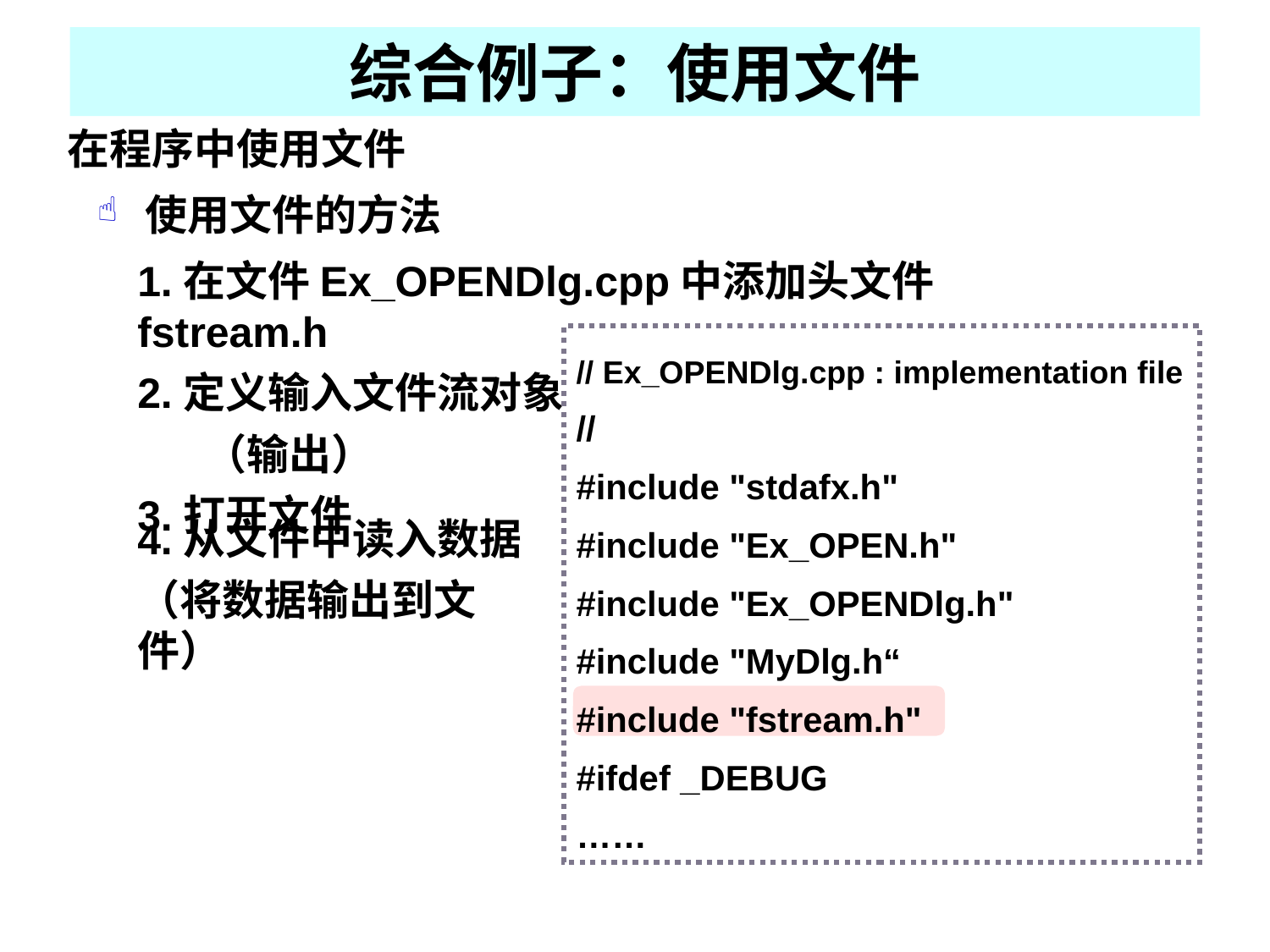

综合例子：使用文件
在程序中使用文件
使用文件的方法
1.在文件Ex_OPENDlg.cpp中添加头文件  fstream.h
2.定义输入文件流对象
      （输出）
3.打开文件
// Ex_OPENDlg.cpp : implementation file
//
#include "stdafx.h"
#include "Ex_OPEN.h"
#include "Ex_OPENDlg.h"
#include "MyDlg.h“
#include "fstream.h"
#ifdef _DEBUG
……
4.从文件中读入数据
（将数据输出到文件）